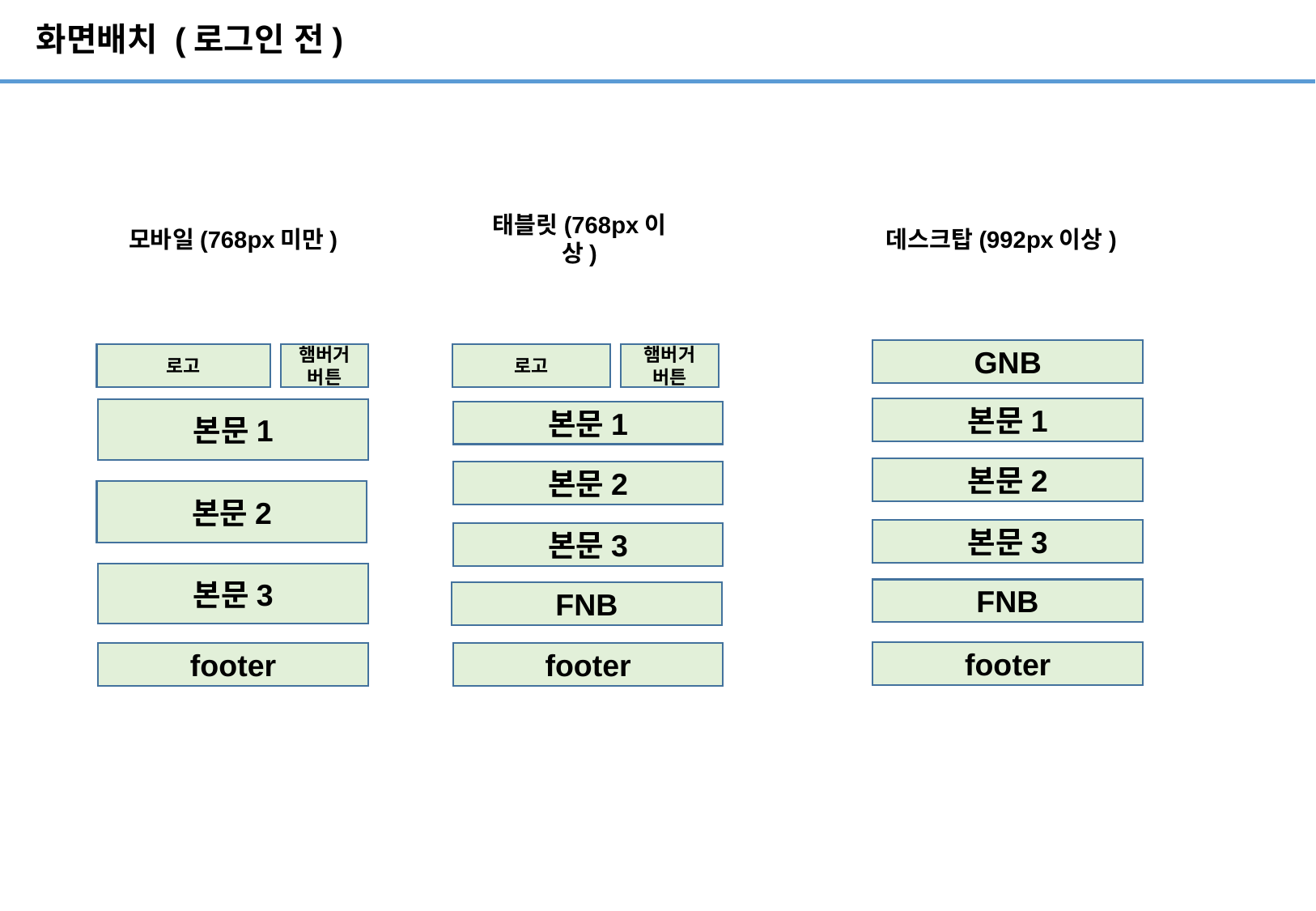

# 화면배치 (로그인 전)

데스크탑(992px이상)
모바일(768px미만)
태블릿(768px이상)
GNB
로고
햄버거 버튼
로고
햄버거 버튼
본문1
본문1
본문1
본문2
본문2
본문2
본문3
본문3
본문3
FNB
FNB
footer
footer
footer